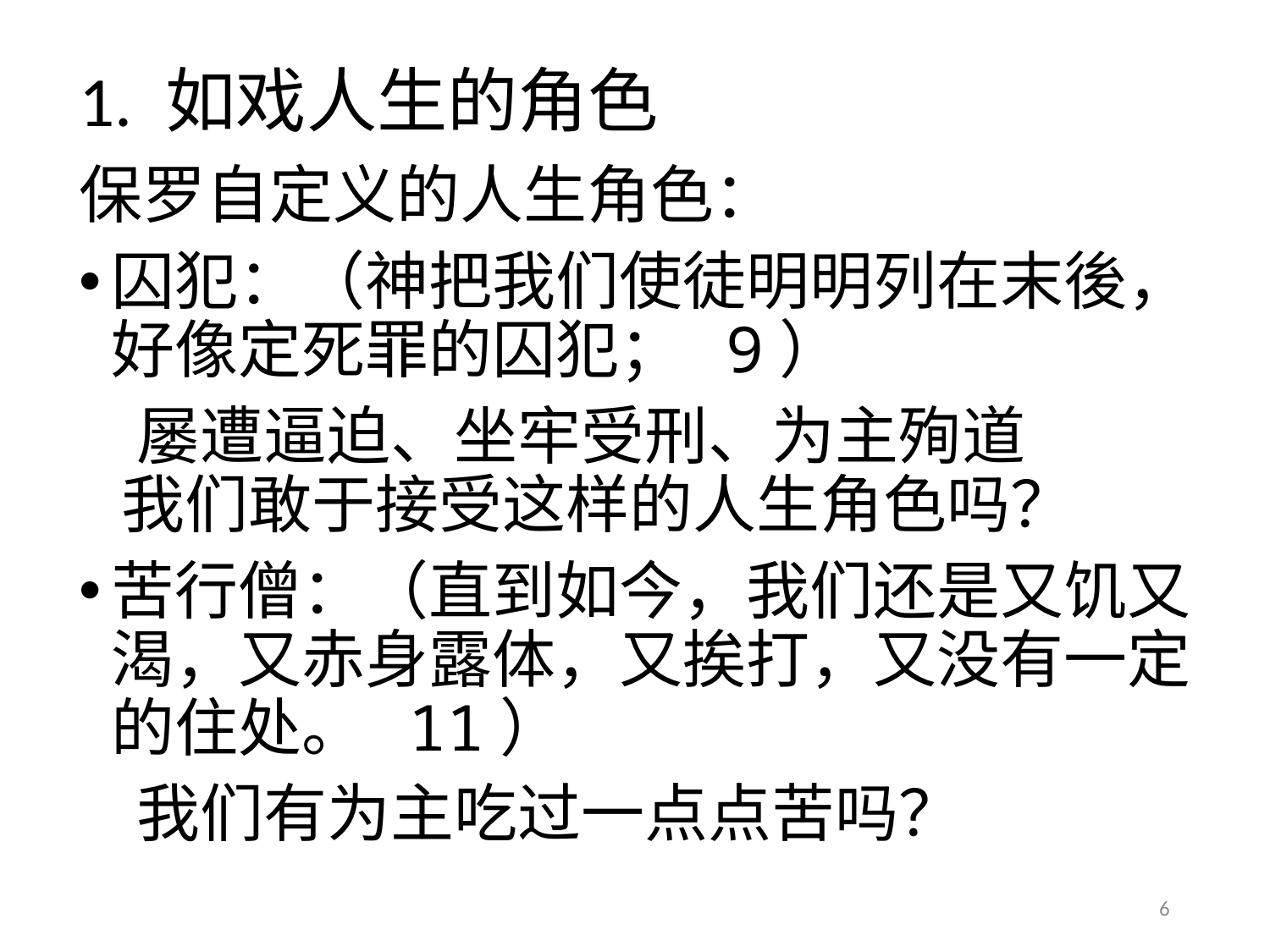

# 1. 如戏人生的角色
保罗自定义的人生角色：
囚犯：（神把我们使徒明明列在末後，好像定死罪的囚犯；  9）
   屡遭逼迫、坐牢受刑、为主殉道
   我们敢于接受这样的人生角色吗？
苦行僧：（直到如今，我们还是又饥又渴，又赤身露体，又挨打，又没有一定的住处。  11）
   我们有为主吃过一点点苦吗？
6